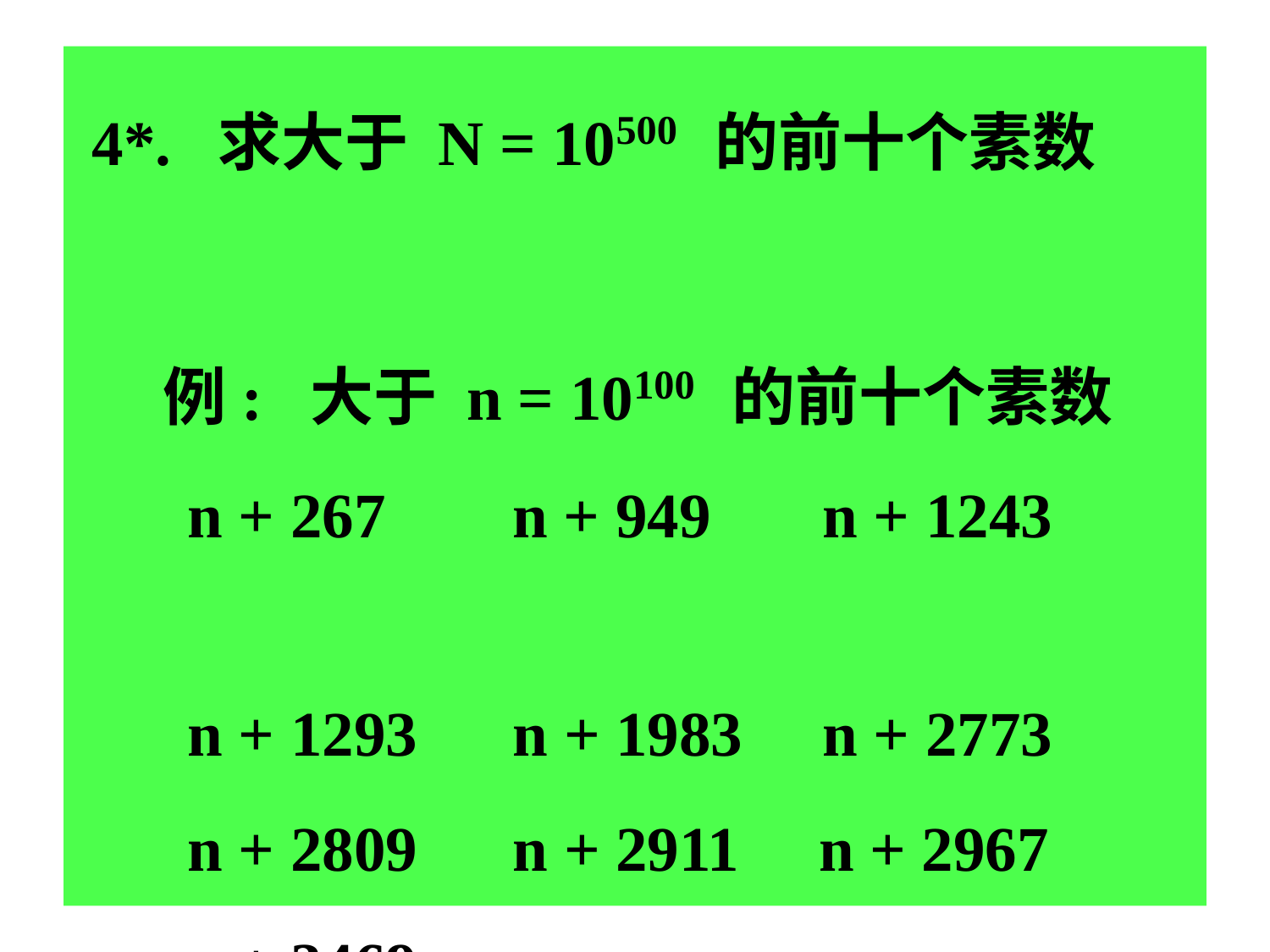

4*.  求大于 N = 10500  的前十个素数

     例:  大于 n = 10100  的前十个素数
       n + 267        n + 949       n + 1243
       n + 1293      n + 1983     n + 2773
       n + 2809      n + 2911     n + 2967
       n + 3469